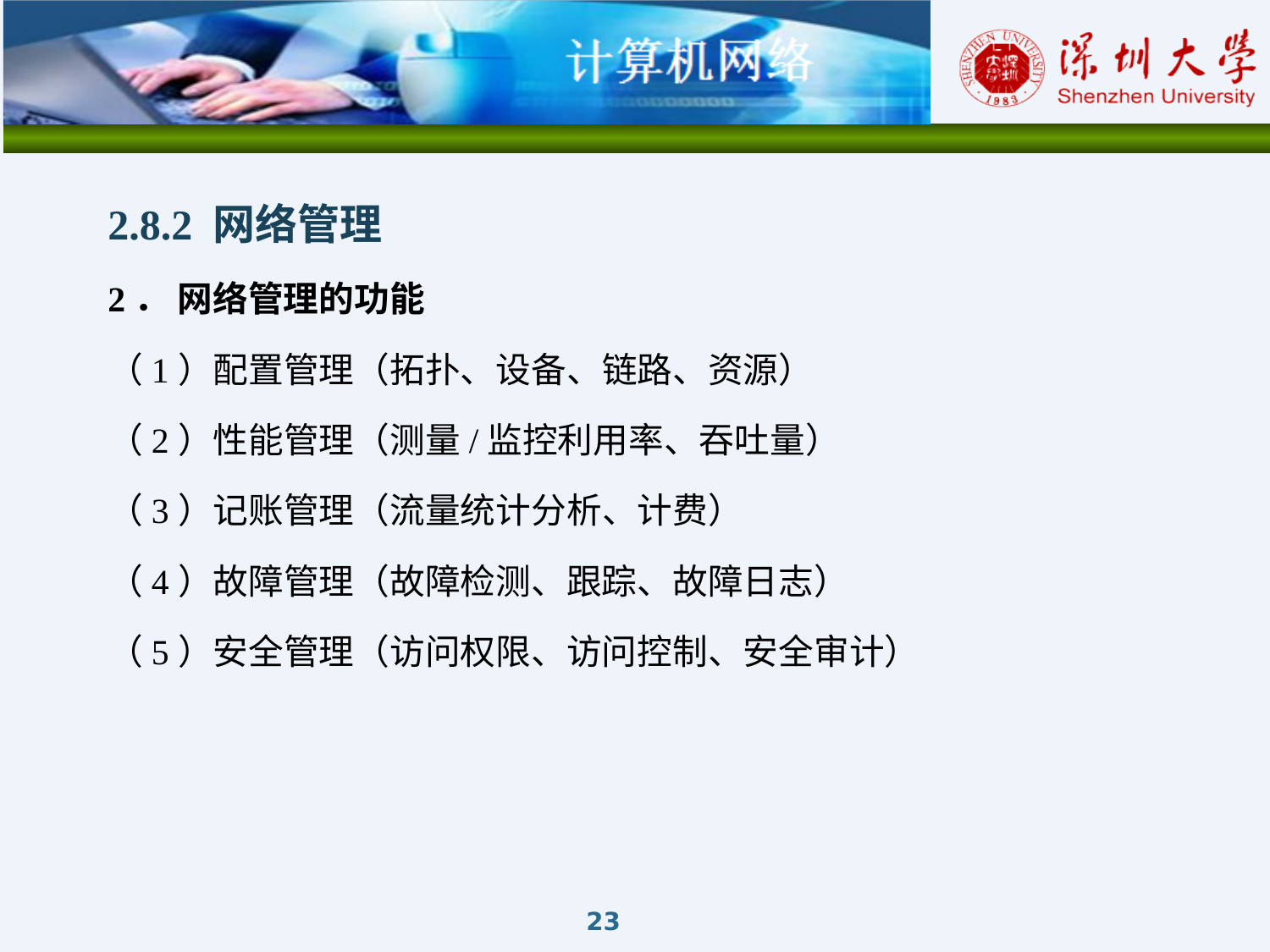

2.8.2 网络管理
2． 网络管理的功能
（1）配置管理（拓扑、设备、链路、资源）
（2）性能管理（测量/监控利用率、吞吐量）
（3）记账管理（流量统计分析、计费）
（4）故障管理（故障检测、跟踪、故障日志）
（5）安全管理（访问权限、访问控制、安全审计）
23